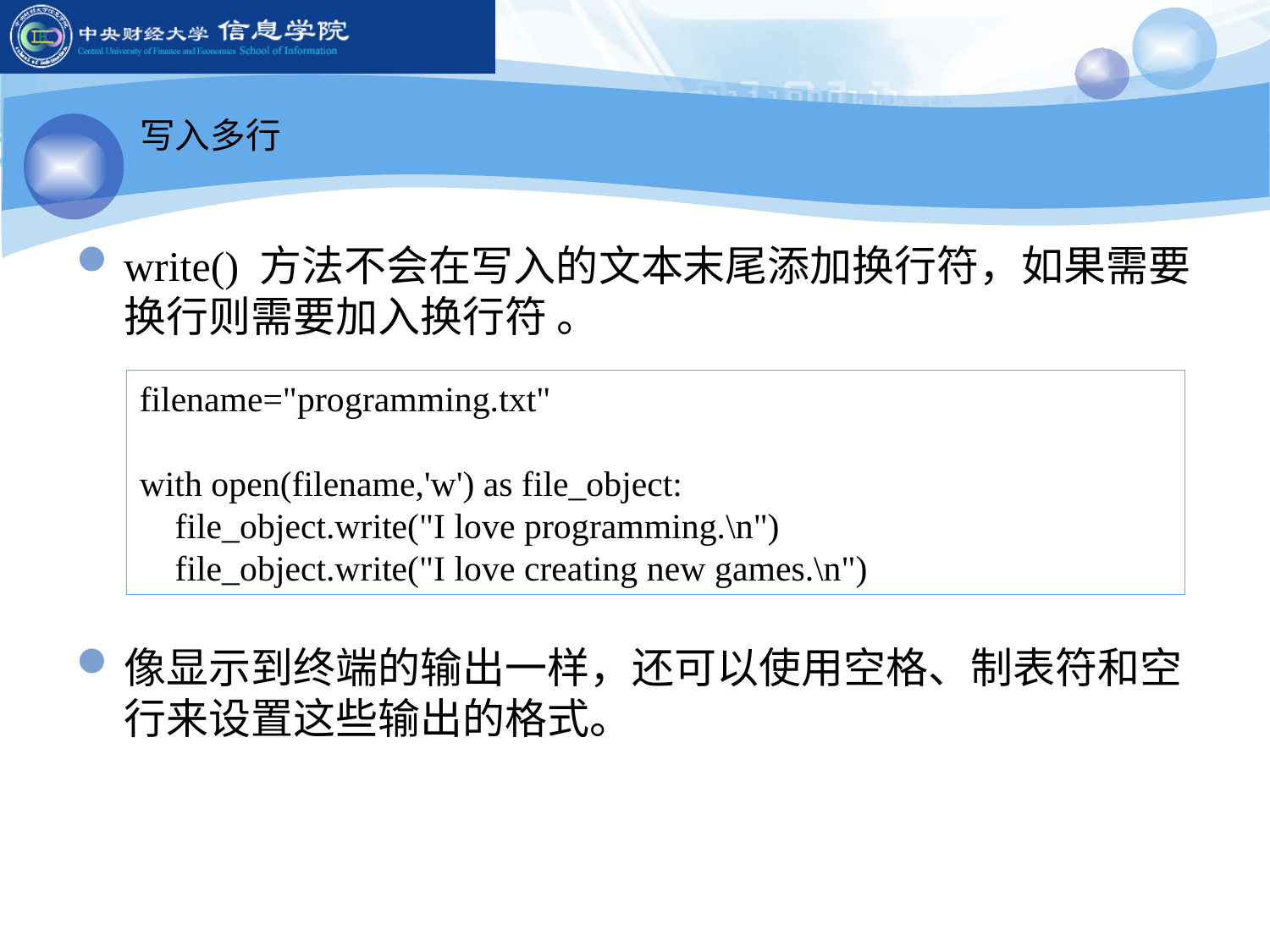

写入多行
write() 方法不会在写入的文本末尾添加换行符，如果需要换行则需要加入换行符 。
filename="programming.txt"

with open(filename,'w') as file_object:
    file_object.write("I love programming.\n")
    file_object.write("I love creating new games.\n")
像显示到终端的输出一样，还可以使用空格、制表符和空行来设置这些输出的格式。